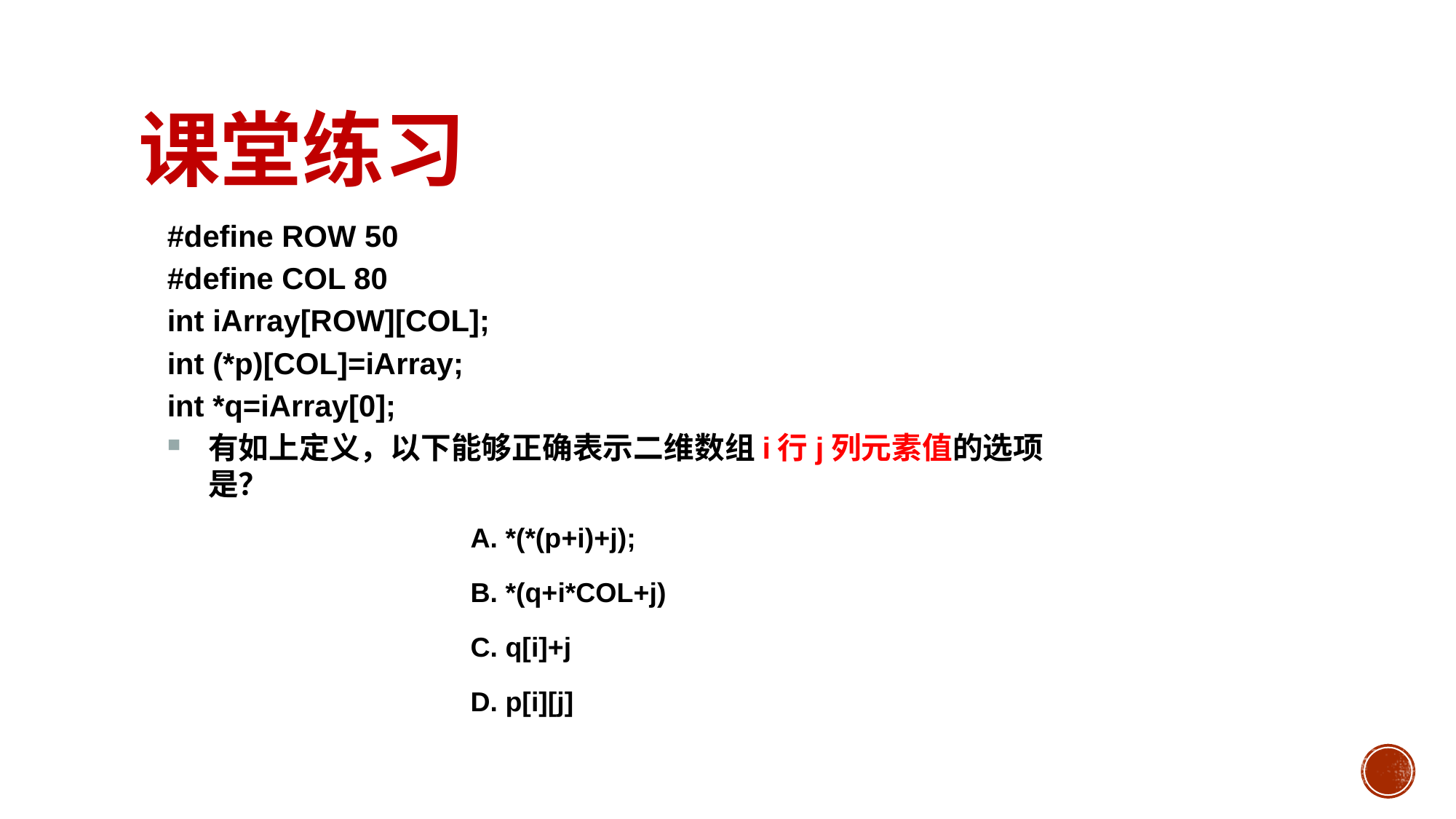

# 课堂练习
#define ROW 50
#define COL 80
int iArray[ROW][COL];
int (*p)[COL]=iArray;
int *q=iArray[0];
有如上定义，以下能够正确表示二维数组i行j列元素值的选项是？
A. *(*(p+i)+j);
B. *(q+i*COL+j)
C. q[i]+j
D. p[i][j]